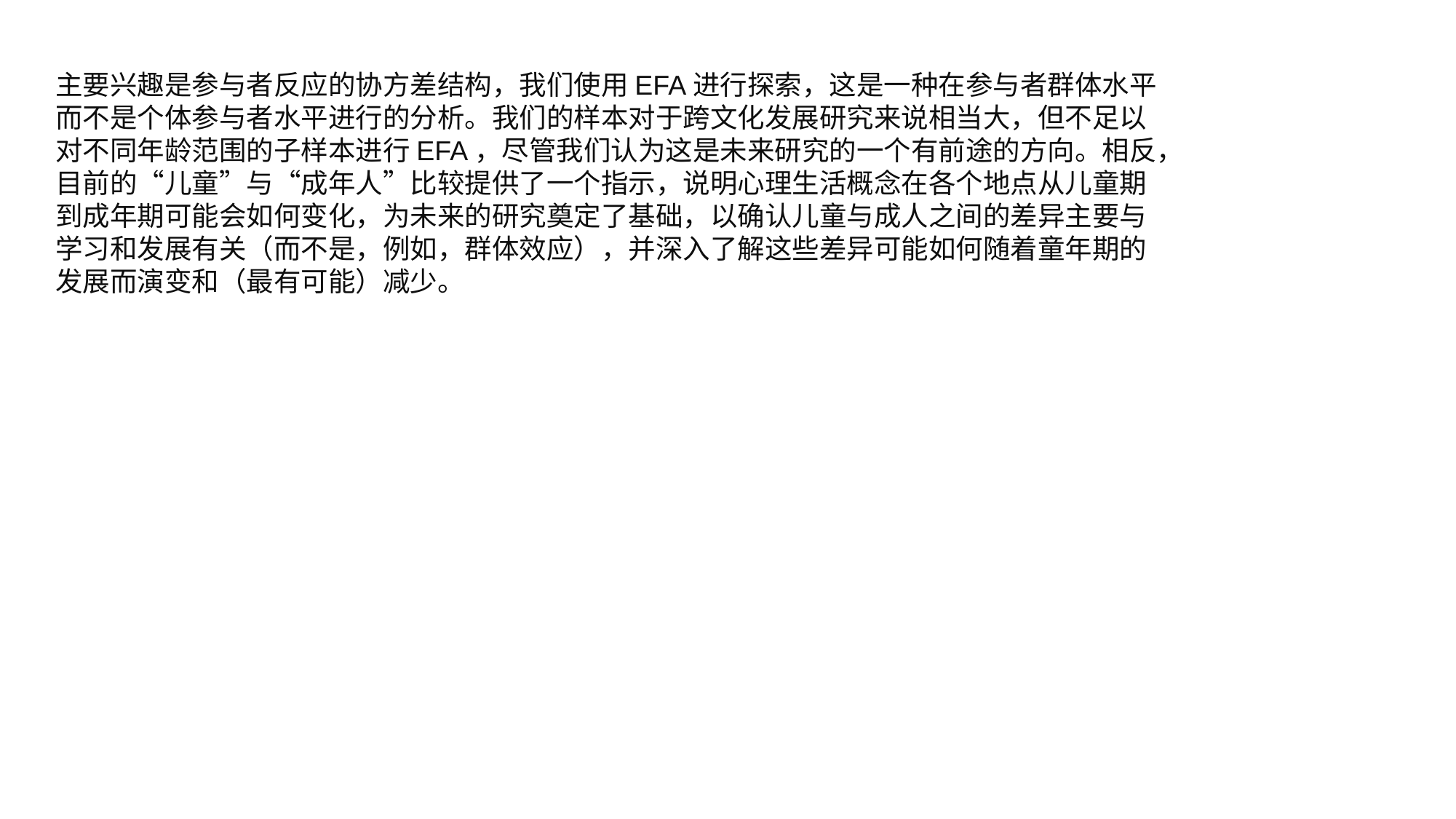

主要兴趣是参与者反应的协方差结构，我们使用EFA进行探索，这是一种在参与者群体水平而不是个体参与者水平进行的分析。我们的样本对于跨文化发展研究来说相当大，但不足以对不同年龄范围的子样本进行EFA，尽管我们认为这是未来研究的一个有前途的方向。相反，目前的“儿童”与“成年人”比较提供了一个指示，说明心理生活概念在各个地点从儿童期到成年期可能会如何变化，为未来的研究奠定了基础，以确认儿童与成人之间的差异主要与学习和发展有关（而不是，例如，群体效应），并深入了解这些差异可能如何随着童年期的发展而演变和（最有可能）减少。